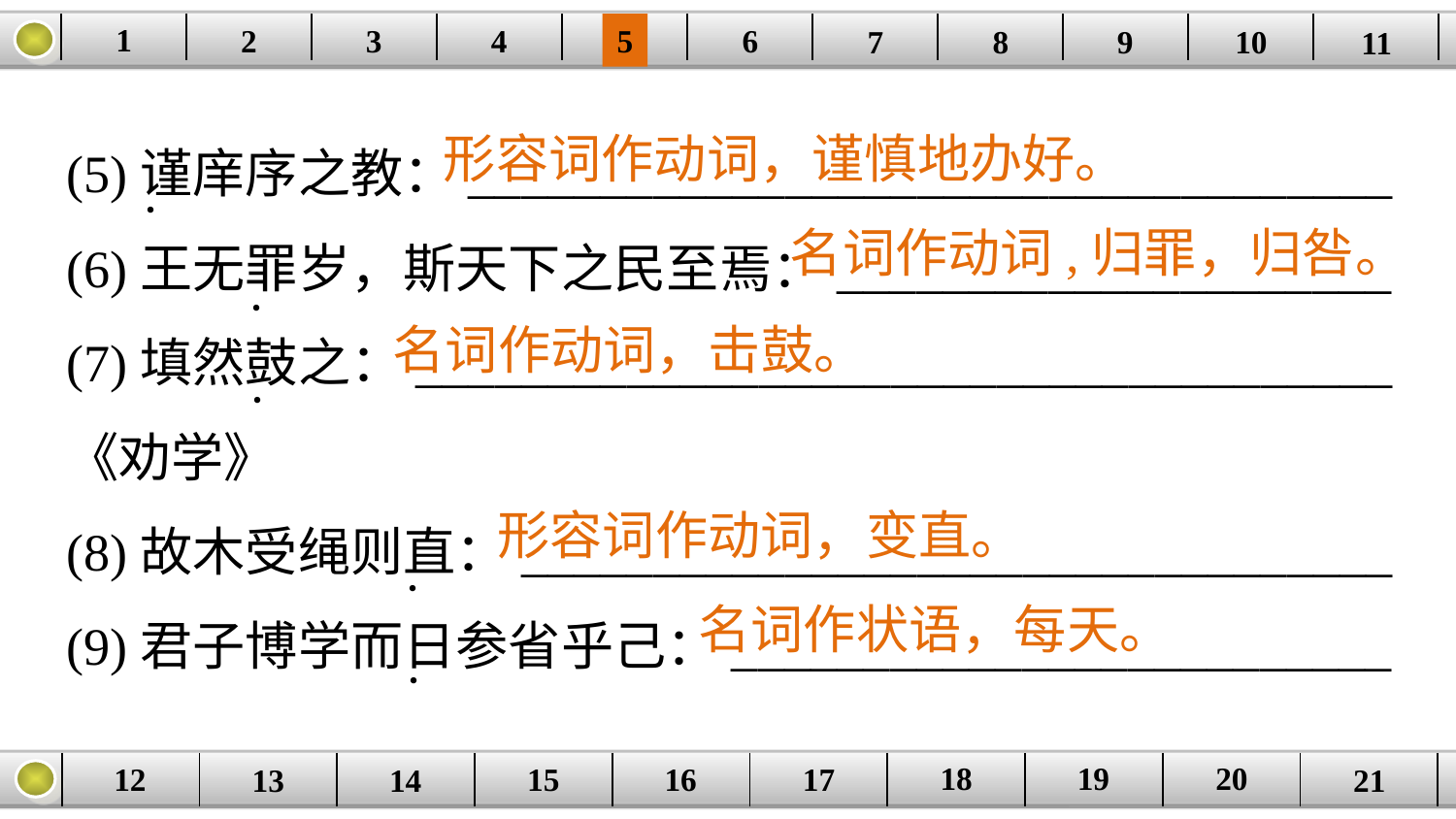

1
2
3
4
|  |  |  |  |  |  |  |  |  |  |  |
| --- | --- | --- | --- | --- | --- | --- | --- | --- | --- | --- |
5
6
7
8
9
10
11

(5)谨庠序之教：___________________________________
(6)王无罪岁，斯天下之民至焉：_____________________
(7)填然鼓之：_____________________________________
《劝学》
(8)故木受绳则直：_________________________________
(9)君子博学而日参省乎己：_________________________
形容词作动词，谨慎地办好。
·
名词作动词,归罪，归咎。
·
名词作动词，击鼓。
·
形容词作动词，变直。
·
名词作状语，每天。
·
20
19

18
17
16
12
15
14
|  |  |  |  |  |  |  |  |  |  |
| --- | --- | --- | --- | --- | --- | --- | --- | --- | --- |
13
21